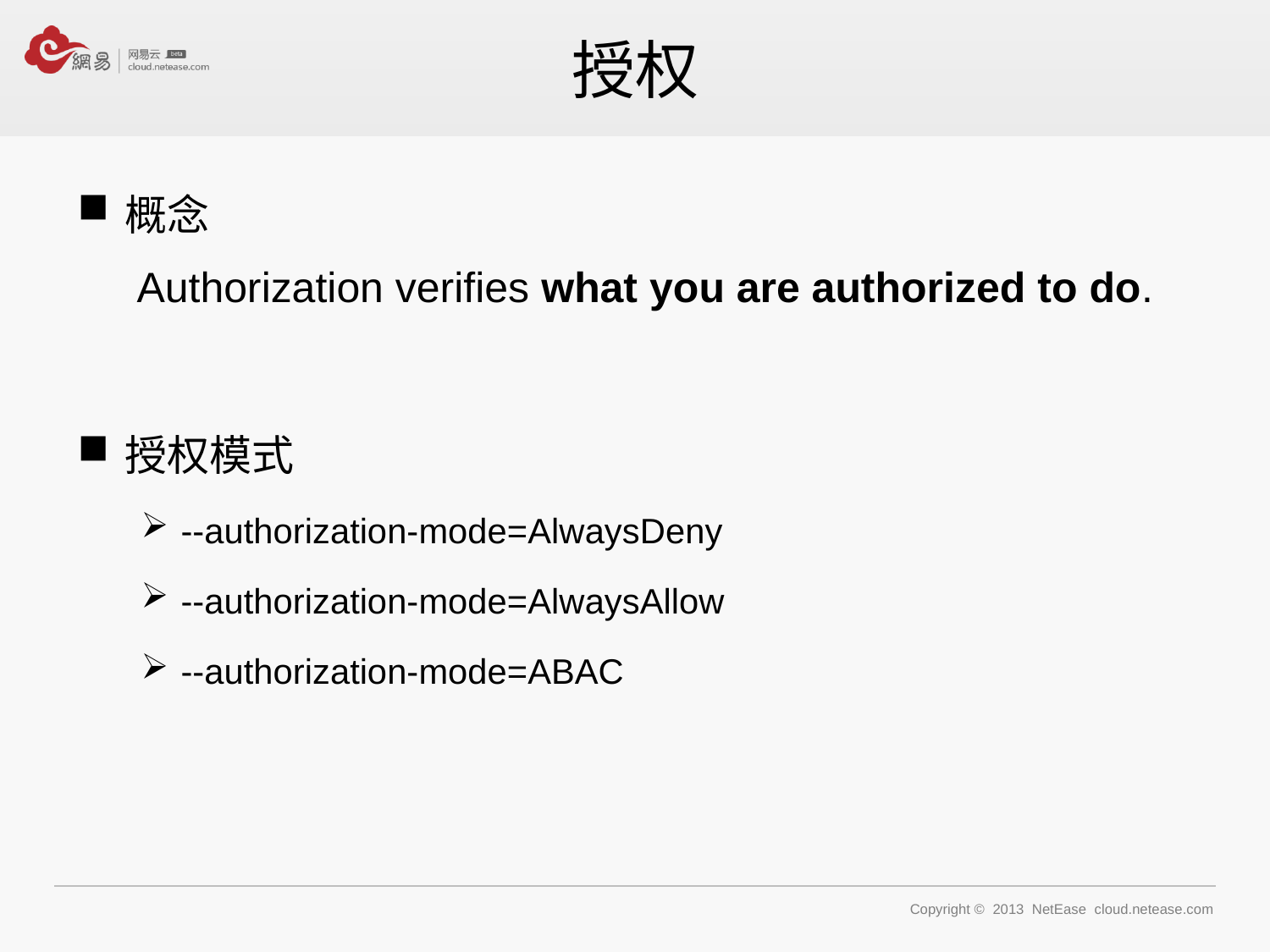

# 授权
概念
     Authorization verifies what you are authorized to do.

授权模式
--authorization-mode=AlwaysDeny
--authorization-mode=AlwaysAllow
--authorization-mode=ABAC